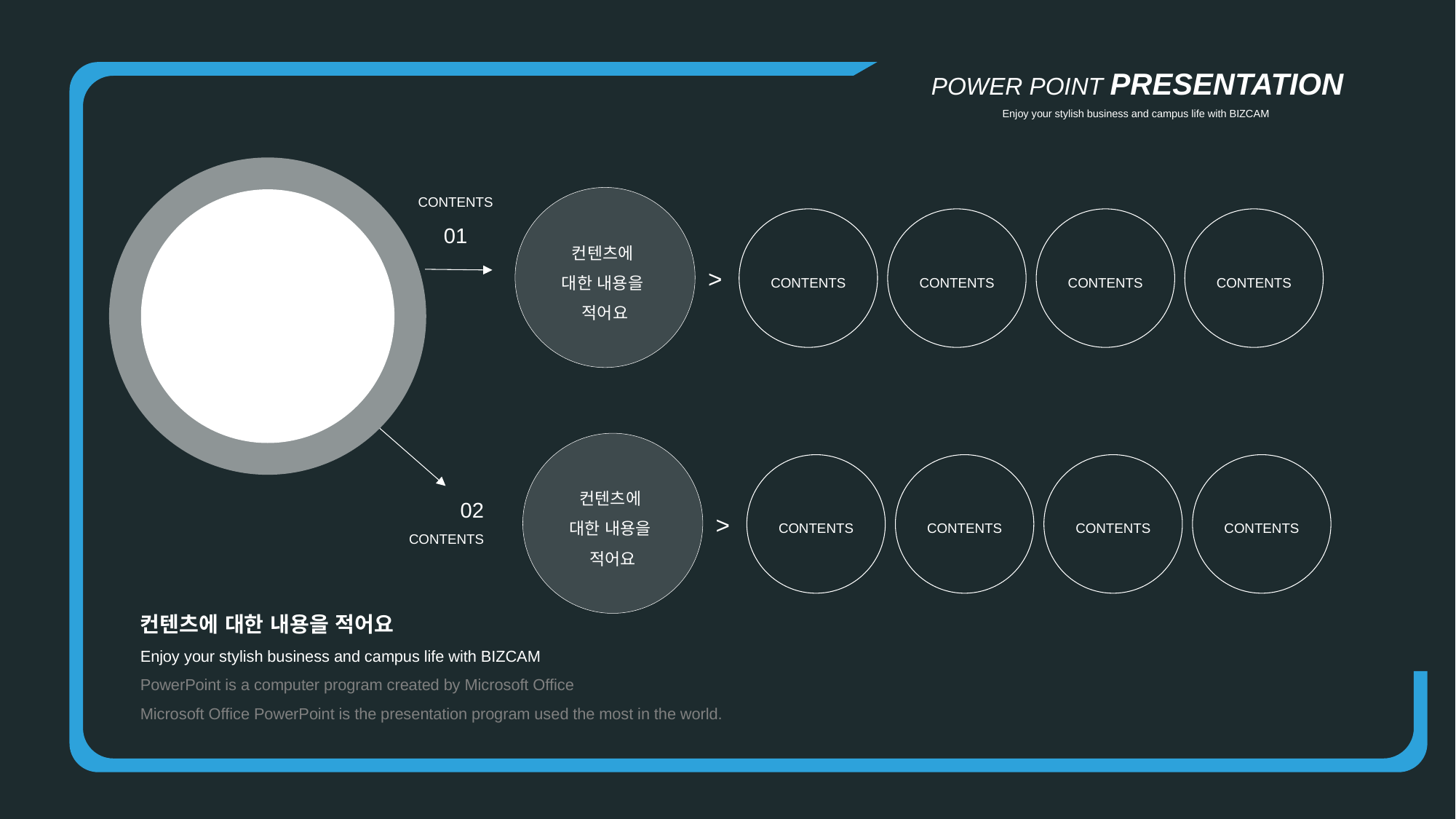

POWER POINT PRESENTATION
Enjoy your stylish business and campus life with BIZCAM

CONTENTS
01
컨텐츠에
대한 내용을
적어요

CONTENTS
CONTENTS
CONTENTS
CONTENTS
>
컨텐츠에
대한 내용을
적어요
CONTENTS
CONTENTS
CONTENTS
CONTENTS
02
CONTENTS
>
컨텐츠에 대한 내용을 적어요
Enjoy your stylish business and campus life with BIZCAM
PowerPoint is a computer program created by Microsoft Office
Microsoft Office PowerPoint is the presentation program used the most in the world.